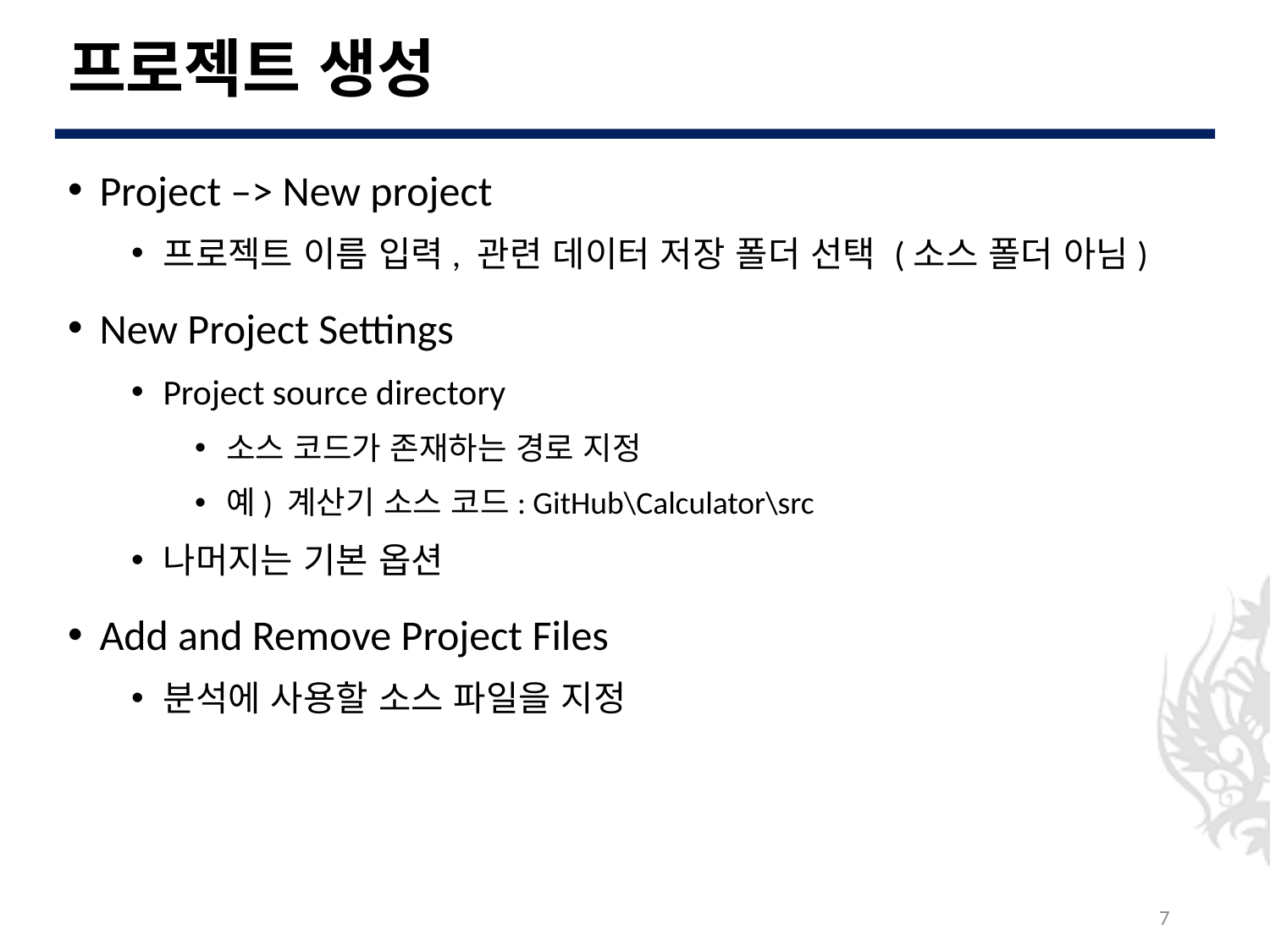

# 프로젝트 생성
Project –> New project
프로젝트 이름 입력, 관련 데이터 저장 폴더 선택 (소스 폴더 아님)
New Project Settings
Project source directory
소스 코드가 존재하는 경로 지정
예) 계산기 소스 코드: GitHub\Calculator\src
나머지는 기본 옵션
Add and Remove Project Files
분석에 사용할 소스 파일을 지정

7